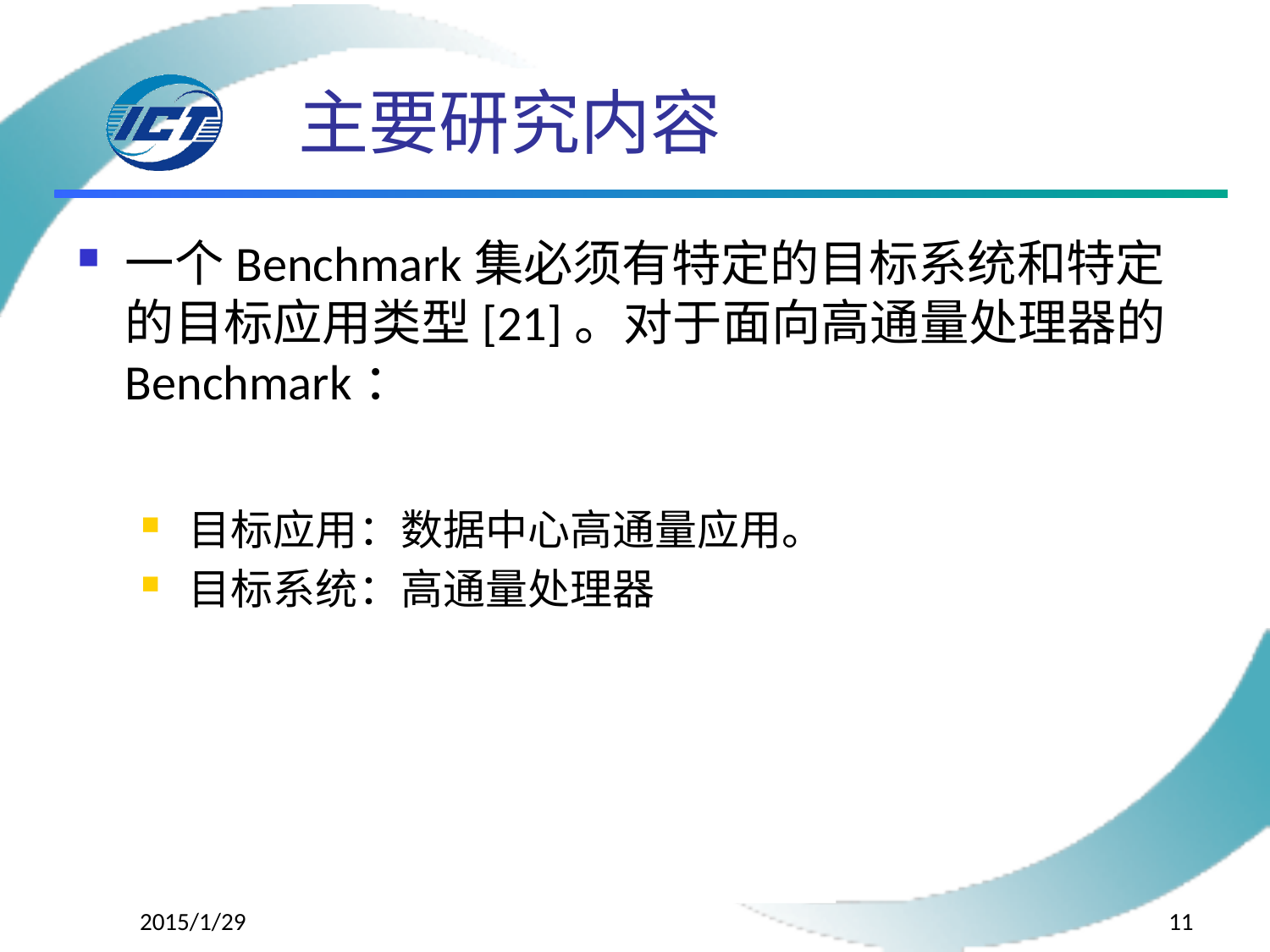

# 主要研究内容
一个Benchmark集必须有特定的目标系统和特定的目标应用类型[21]。对于面向高通量处理器的Benchmark：

目标应用：数据中心高通量应用。
目标系统：高通量处理器

2015/1/29
11